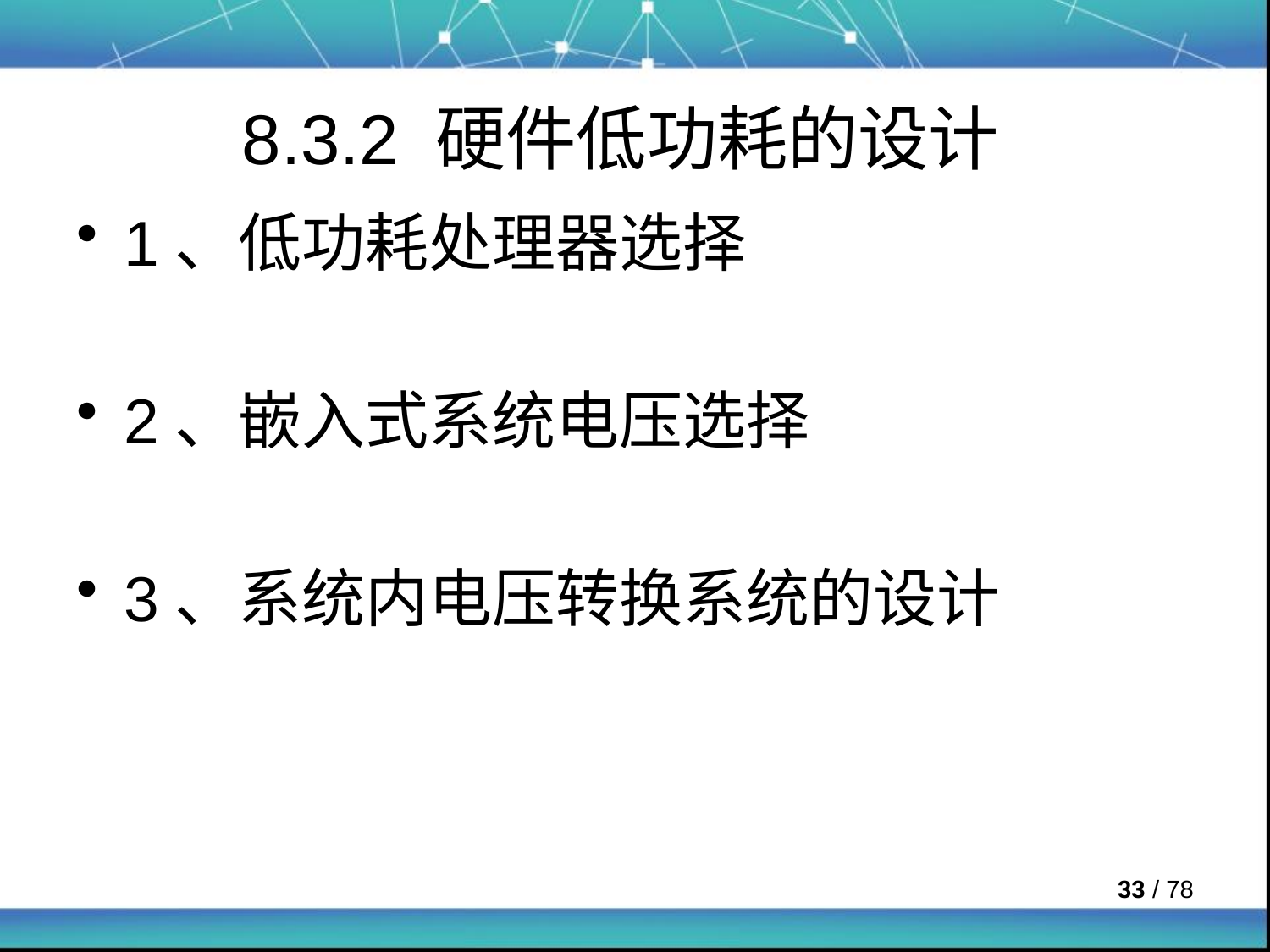

# 8.3.2 硬件低功耗的设计
1、低功耗处理器选择

2、嵌入式系统电压选择

3、系统内电压转换系统的设计
33 / 78